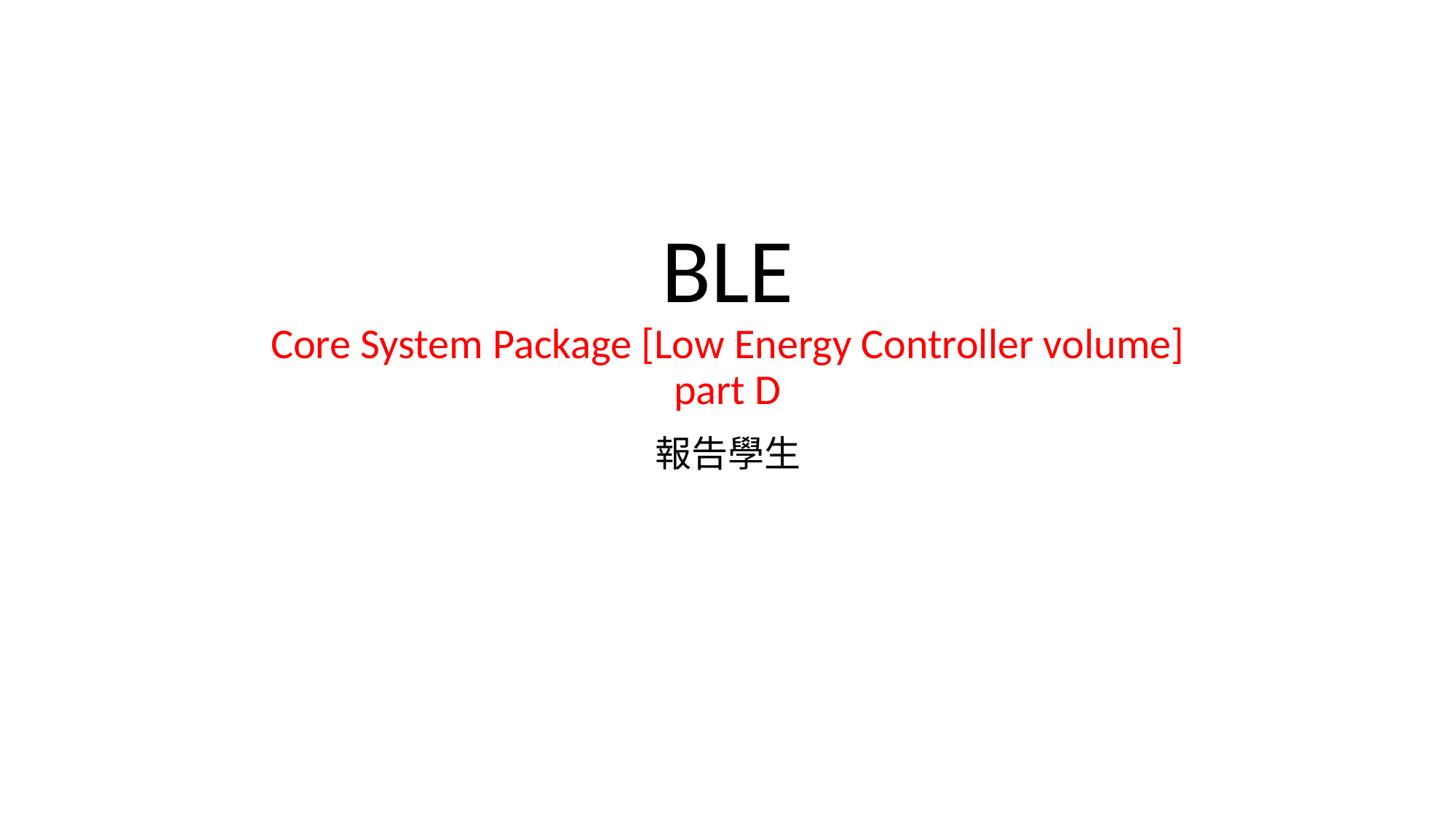

# BLE Core System Package [Low Energy Controller volume] part D
報告學生